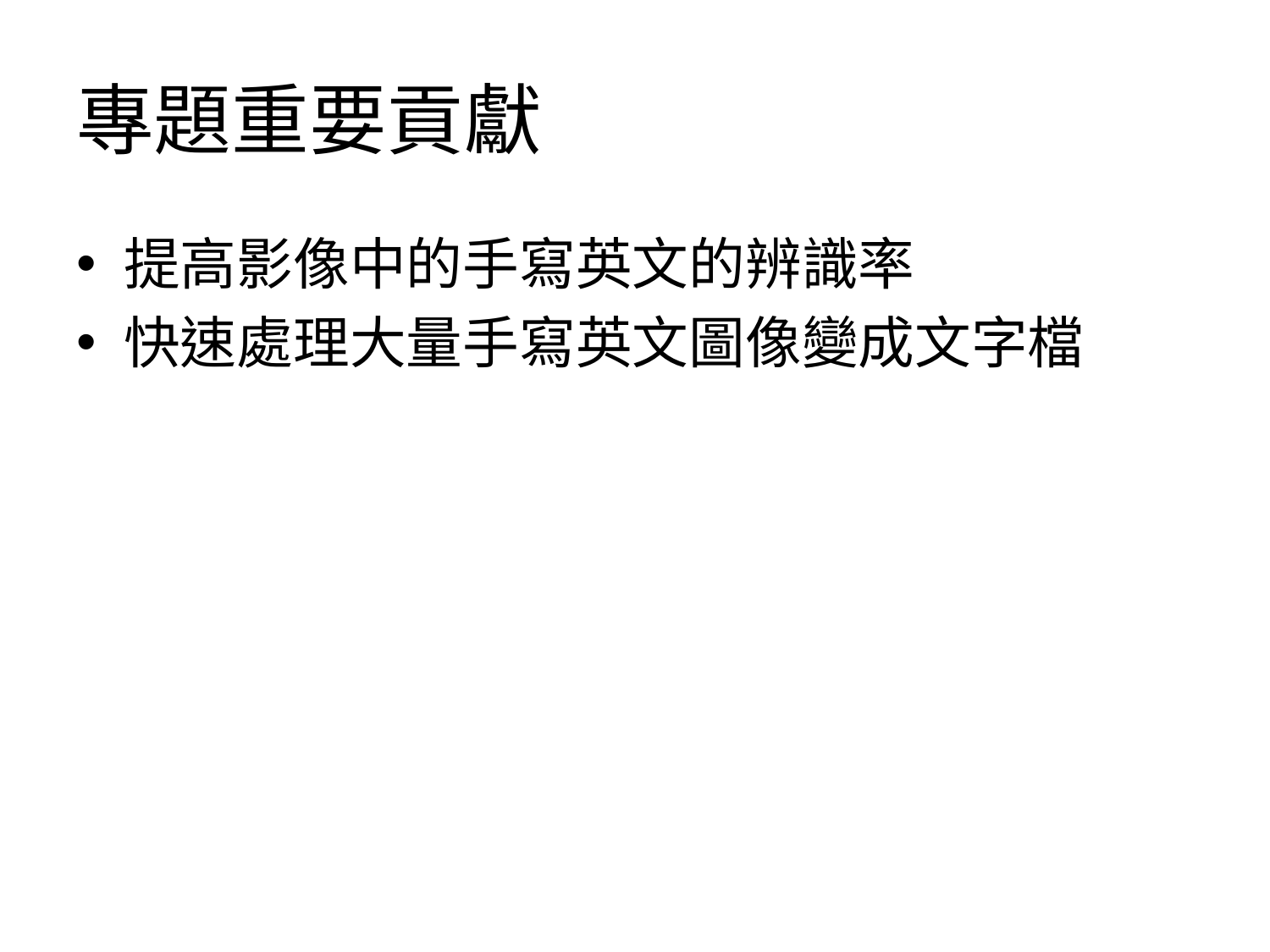

# 專題重要貢獻
提高影像中的手寫英文的辨識率
快速處理大量手寫英文圖像變成文字檔